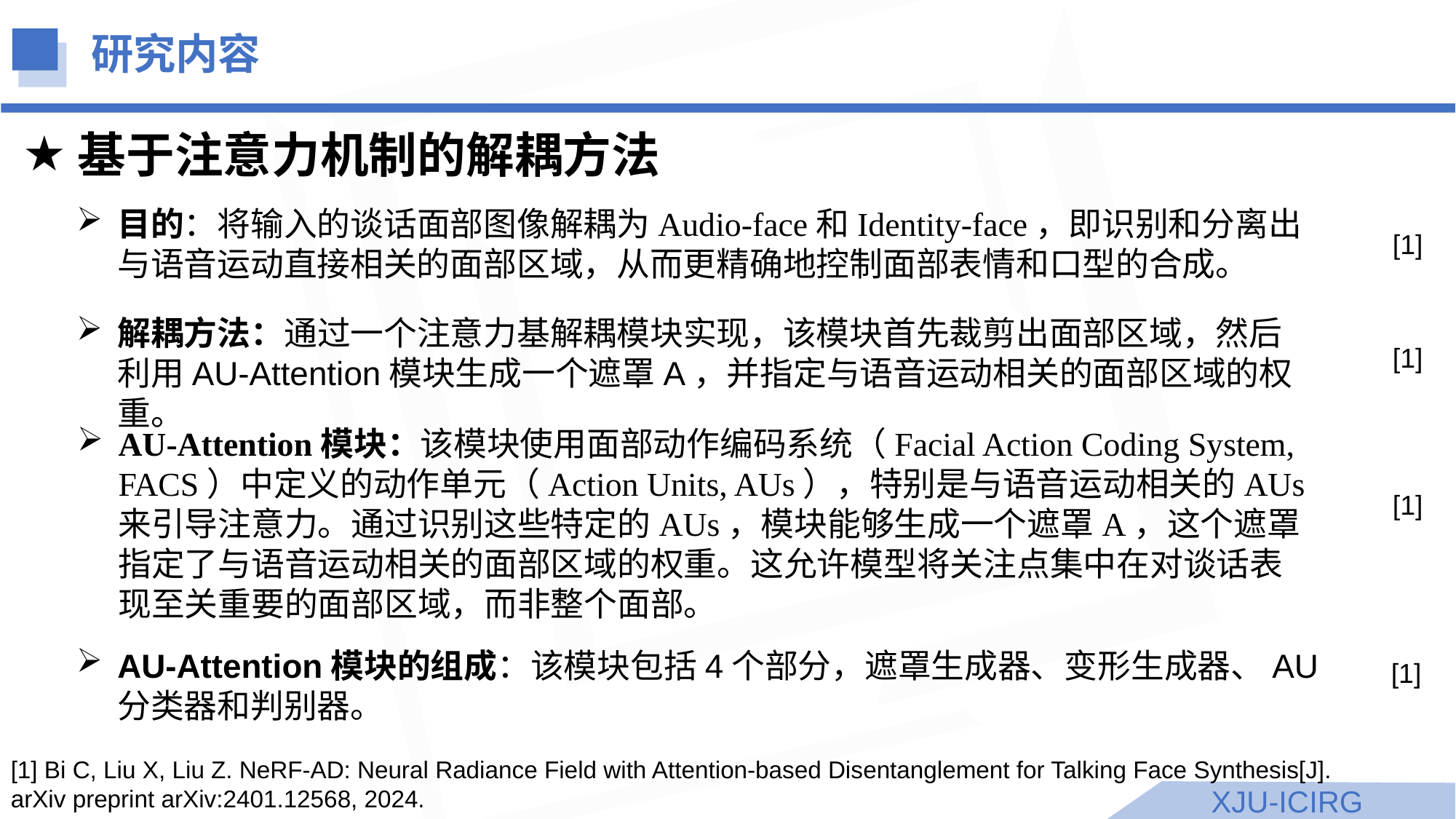

研究内容

基于注意力机制的解耦方法
目的：将输入的谈话面部图像解耦为Audio-face和Identity-face，即识别和分离出与语音运动直接相关的面部区域，从而更精确地控制面部表情和口型的合成。
[1]
解耦方法：通过一个注意力基解耦模块实现，该模块首先裁剪出面部区域，然后利用AU-Attention模块生成一个遮罩A，并指定与语音运动相关的面部区域的权重。
[1]
AU-Attention模块：该模块使用面部动作编码系统（Facial Action Coding System, FACS）中定义的动作单元（Action Units, AUs），特别是与语音运动相关的AUs来引导注意力。通过识别这些特定的AUs，模块能够生成一个遮罩A，这个遮罩指定了与语音运动相关的面部区域的权重。这允许模型将关注点集中在对谈话表现至关重要的面部区域，而非整个面部。
[1]
AU-Attention模块的组成：该模块包括4个部分，遮罩生成器、变形生成器、AU分类器和判别器。
[1]
[1] Bi C, Liu X, Liu Z. NeRF-AD: Neural Radiance Field with Attention-based Disentanglement for Talking Face Synthesis[J]. arXiv preprint arXiv:2401.12568, 2024.
XJU-ICIRG